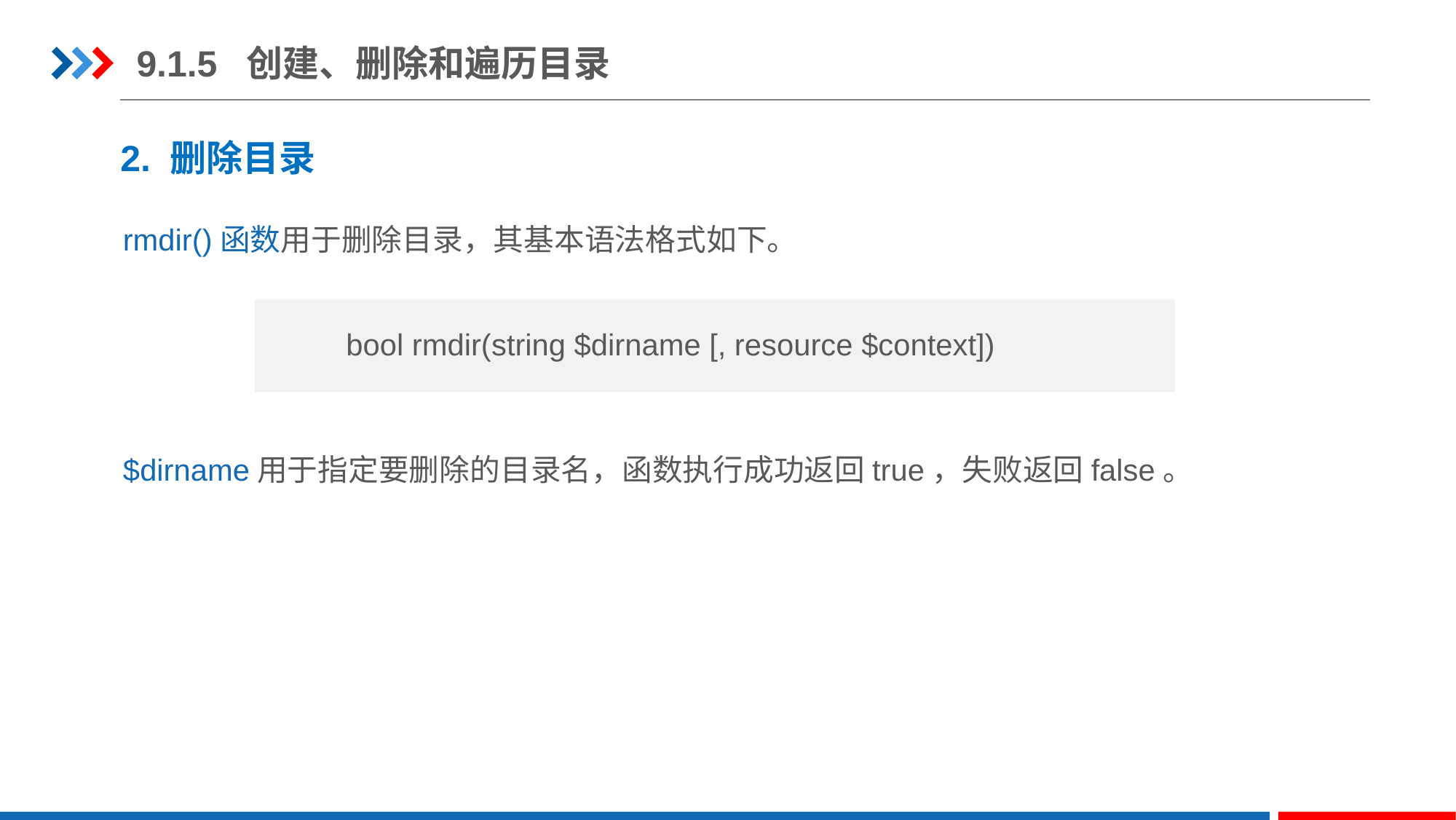

9.1.5  创建、删除和遍历目录
2. 删除目录
rmdir()函数用于删除目录，其基本语法格式如下。

bool rmdir(string $dirname [, resource $context])
$dirname用于指定要删除的目录名，函数执行成功返回true，失败返回false。